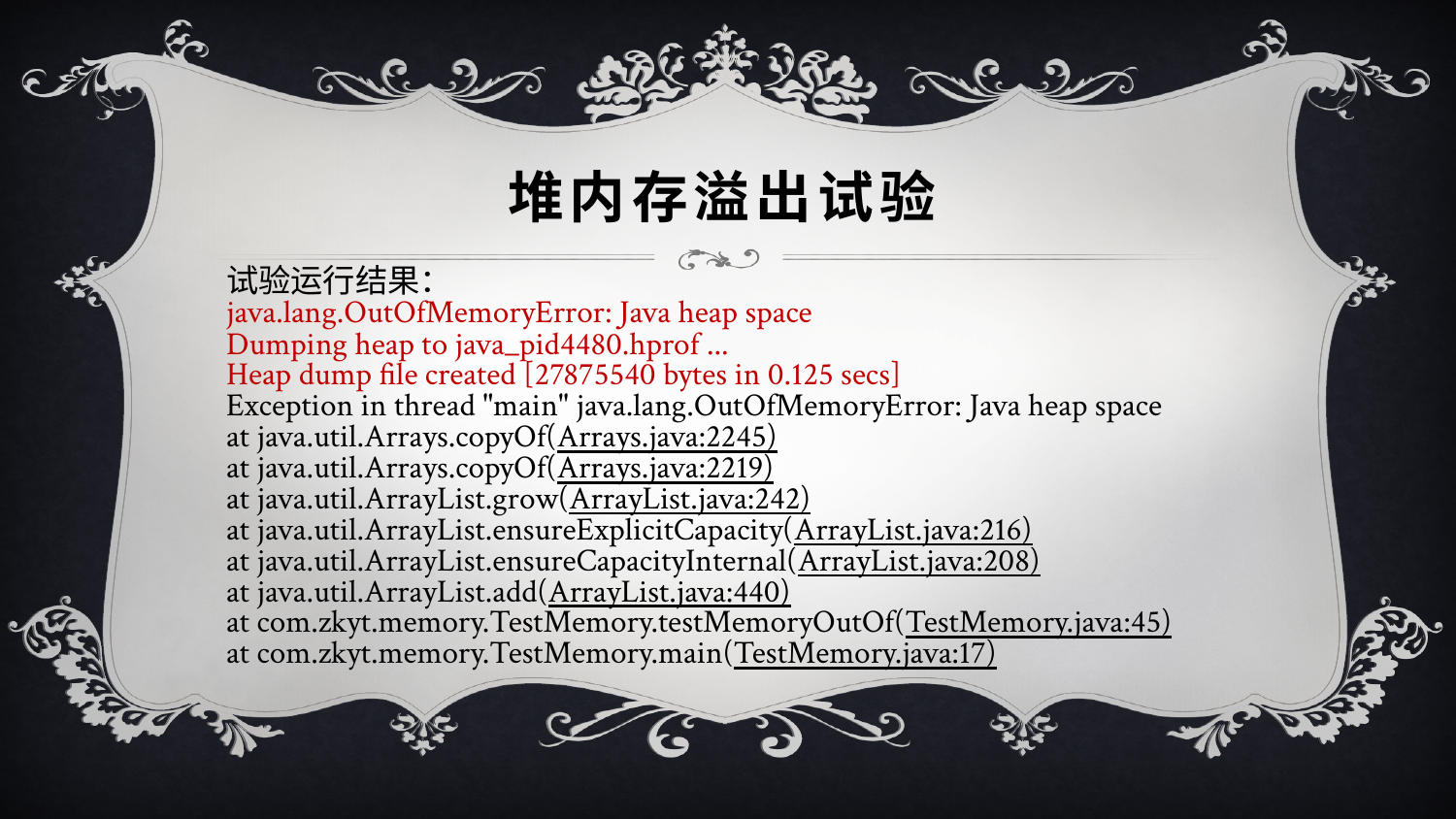

# 堆内存溢出试验
试验运行结果：
java.lang.OutOfMemoryError: Java heap space
Dumping heap to java_pid4480.hprof ...
Heap dump file created [27875540 bytes in 0.125 secs]
Exception in thread "main" java.lang.OutOfMemoryError: Java heap space
at java.util.Arrays.copyOf(Arrays.java:2245)
at java.util.Arrays.copyOf(Arrays.java:2219)
at java.util.ArrayList.grow(ArrayList.java:242)
at java.util.ArrayList.ensureExplicitCapacity(ArrayList.java:216)
at java.util.ArrayList.ensureCapacityInternal(ArrayList.java:208)
at java.util.ArrayList.add(ArrayList.java:440)
at com.zkyt.memory.TestMemory.testMemoryOutOf(TestMemory.java:45)
at com.zkyt.memory.TestMemory.main(TestMemory.java:17)